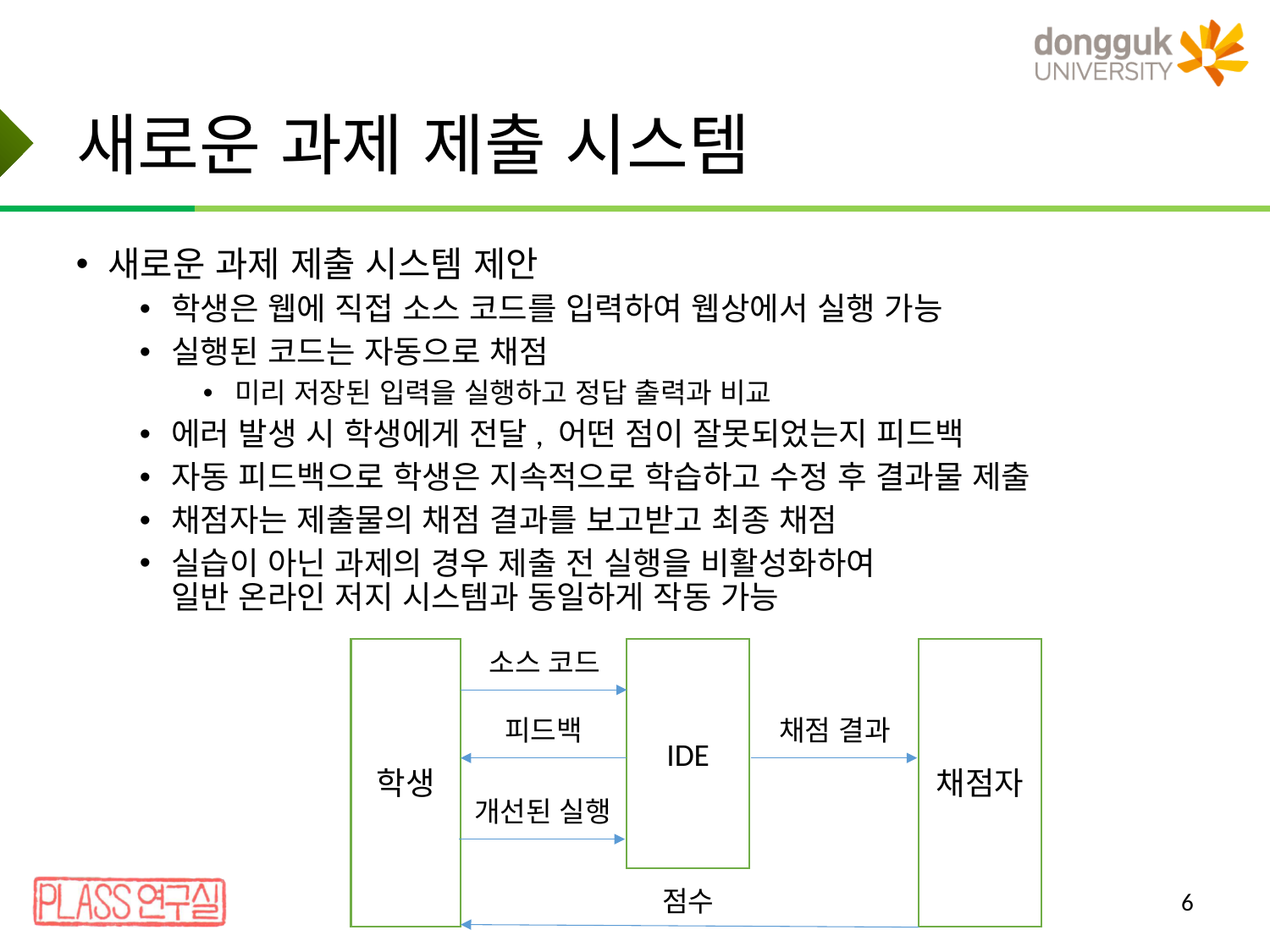

# 새로운 과제 제출 시스템
새로운 과제 제출 시스템 제안
학생은 웹에 직접 소스 코드를 입력하여 웹상에서 실행 가능
실행된 코드는 자동으로 채점
미리 저장된 입력을 실행하고 정답 출력과 비교
에러 발생 시 학생에게 전달, 어떤 점이 잘못되었는지 피드백
자동 피드백으로 학생은 지속적으로 학습하고 수정 후 결과물 제출
채점자는 제출물의 채점 결과를 보고받고 최종 채점
실습이 아닌 과제의 경우 제출 전 실행을 비활성화하여
일반 온라인 저지 시스템과 동일하게 작동 가능

소스 코드
채점자
IDE
학생
피드백
채점 결과
개선된 실행
6
점수